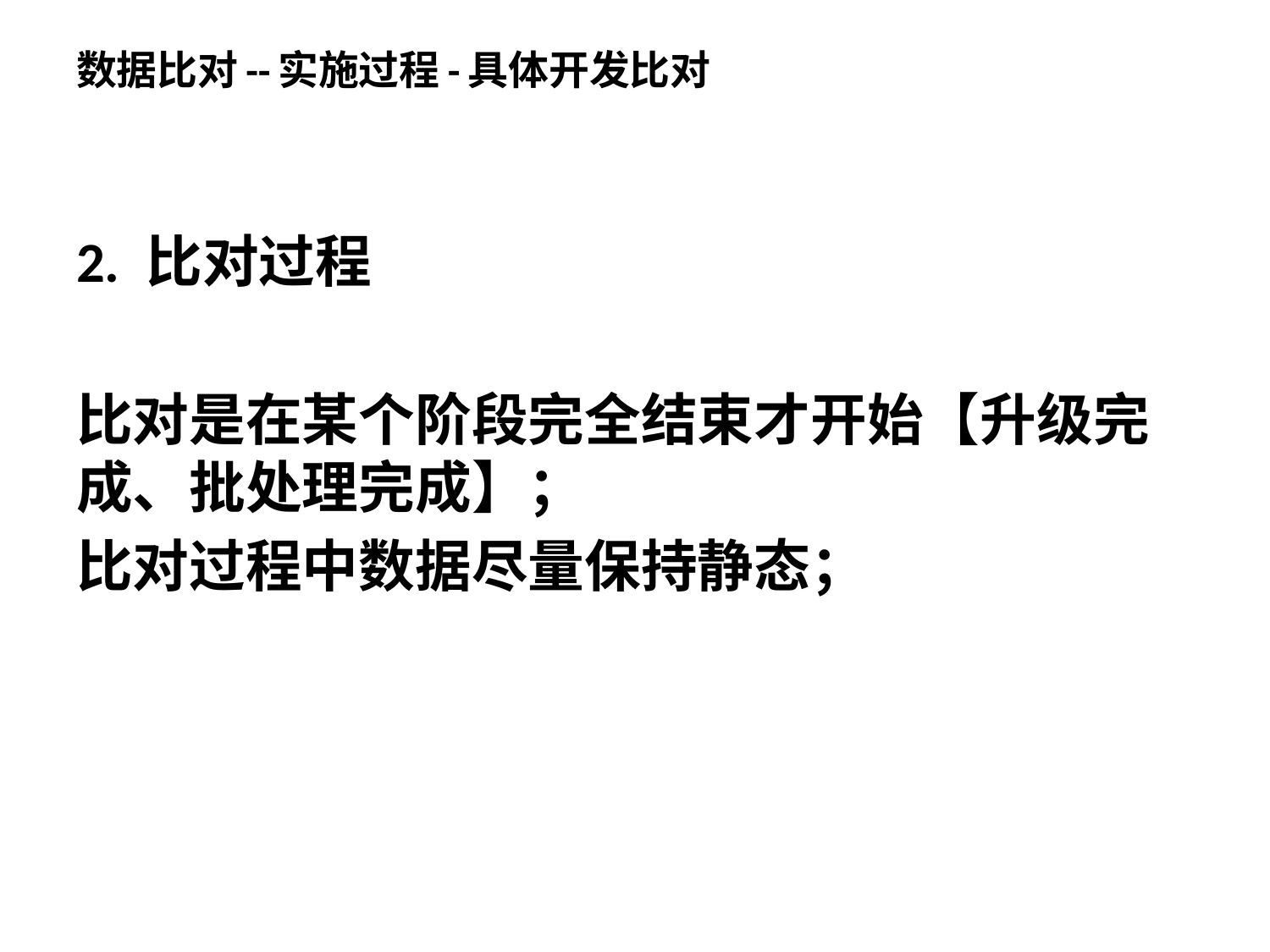

# 数据比对--实施过程-具体开发比对
2. 比对过程

比对是在某个阶段完全结束才开始【升级完成、批处理完成】；
比对过程中数据尽量保持静态；